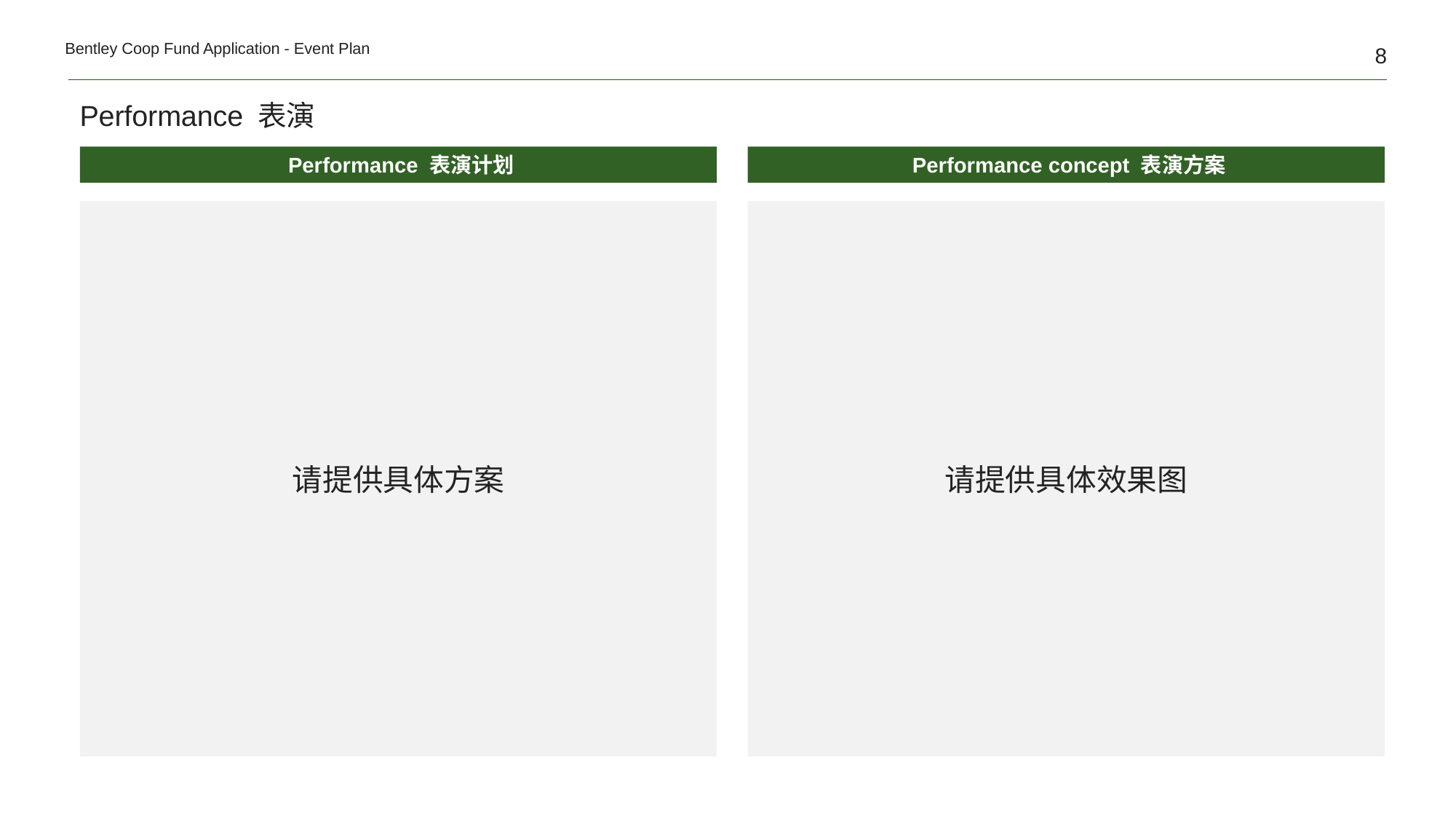

8
Bentley Coop Fund Application - Event Plan
Performance 表演
 Performance 表演计划
 Performance concept 表演方案
请提供具体方案
请提供具体效果图